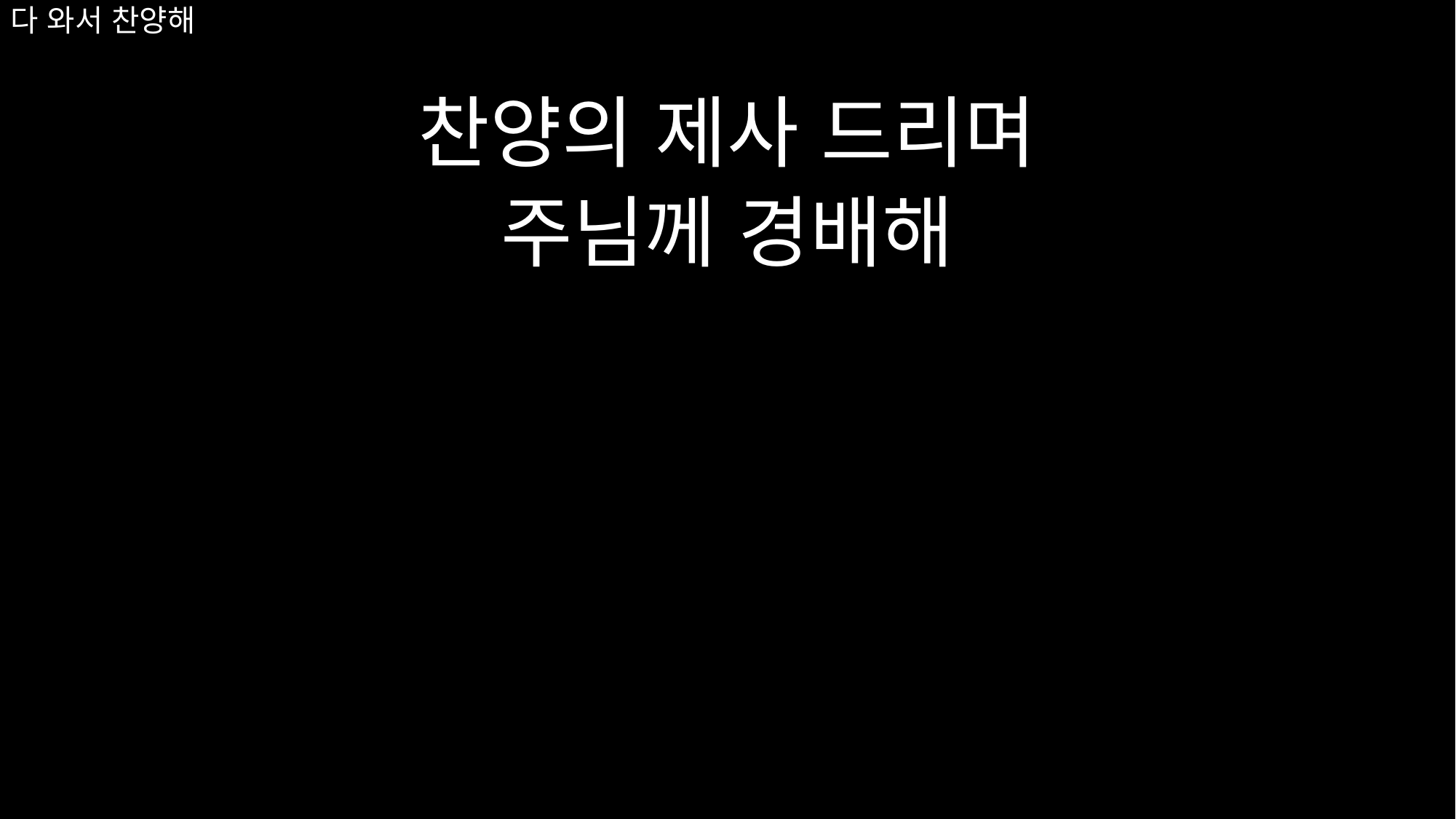

# 다 와서 찬양해
찬양의 제사 드리며
주님께 경배해